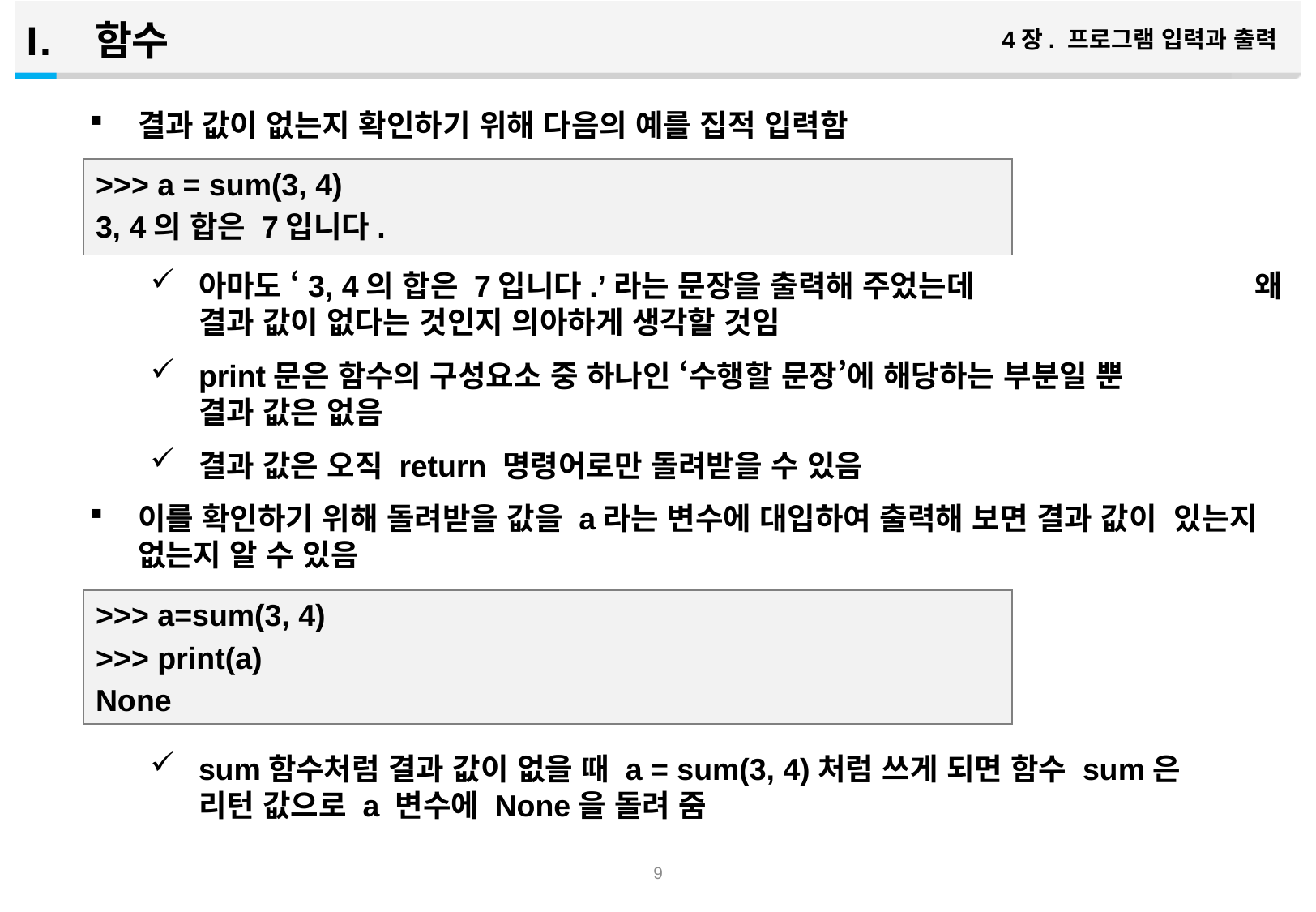

함수
4장. 프로그램 입력과 출력
결과 값이 없는지 확인하기 위해 다음의 예를 집적 입력함

아마도 ‘3, 4의 합은 7입니다.’라는 문장을 출력해 주었는데                                 왜 결과 값이 없다는 것인지 의아하게 생각할 것임
print문은 함수의 구성요소 중 하나인 ‘수행할 문장’에 해당하는 부분일 뿐                  결과 값은 없음
결과 값은 오직 return 명령어로만 돌려받을 수 있음
이를 확인하기 위해 돌려받을 값을 a라는 변수에 대입하여 출력해 보면 결과 값이  있는지 없는지 알 수 있음

sum함수처럼 결과 값이 없을 때 a = sum(3, 4)처럼 쓰게 되면 함수 sum은        리턴 값으로 a 변수에 None을 돌려 줌
>>> a = sum(3, 4)
3, 4의 합은 7입니다.
>>> a=sum(3, 4)
>>> print(a)
None
9